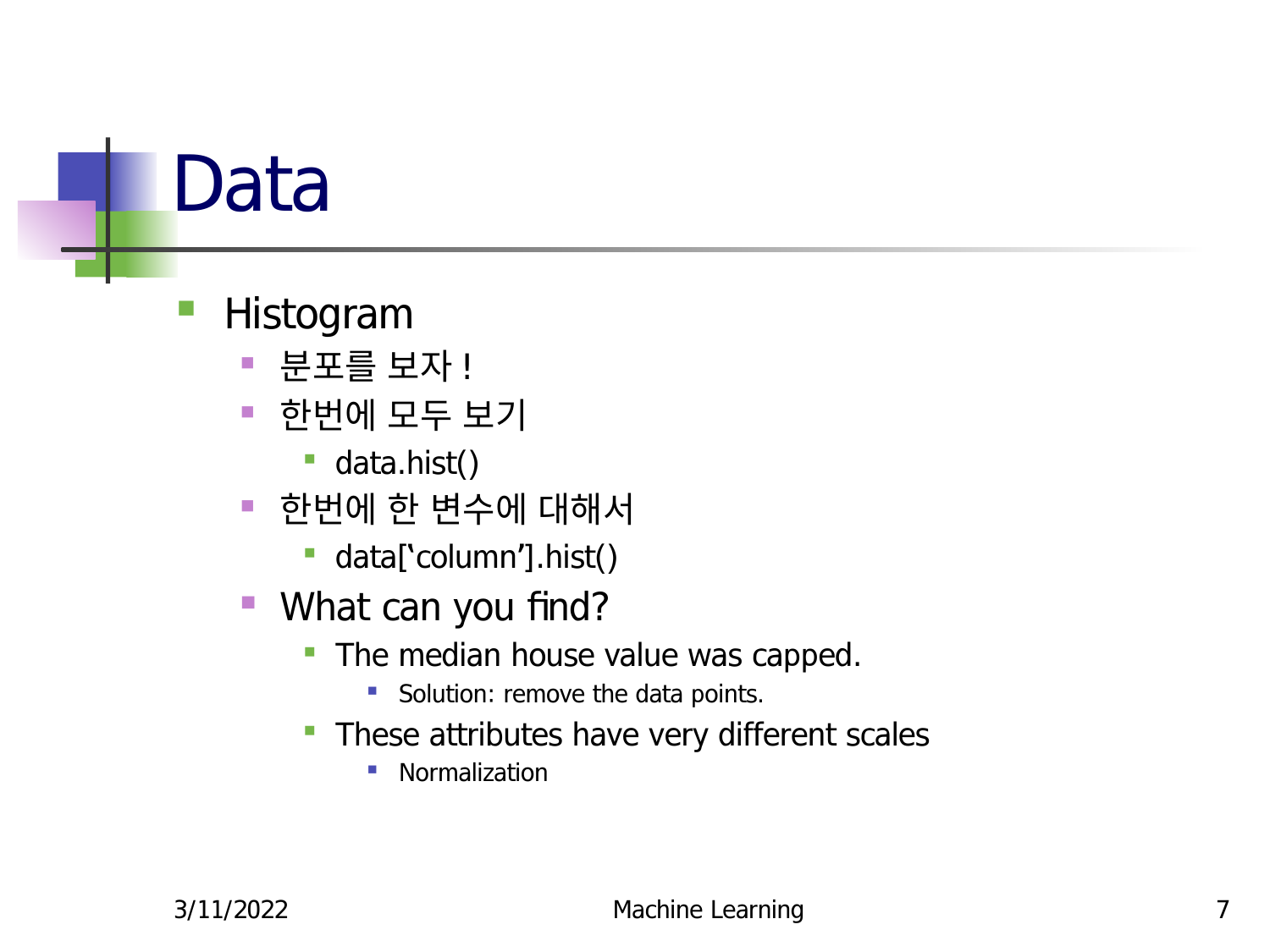

# Data
Histogram
분포를 보자!
한번에 모두 보기
data.hist()
한번에 한 변수에 대해서
data[‘column’].hist()
What can you find?
The median house value was capped.
Solution: remove the data points.
These attributes have very different scales
Normalization
3/11/2022
Machine Learning
7